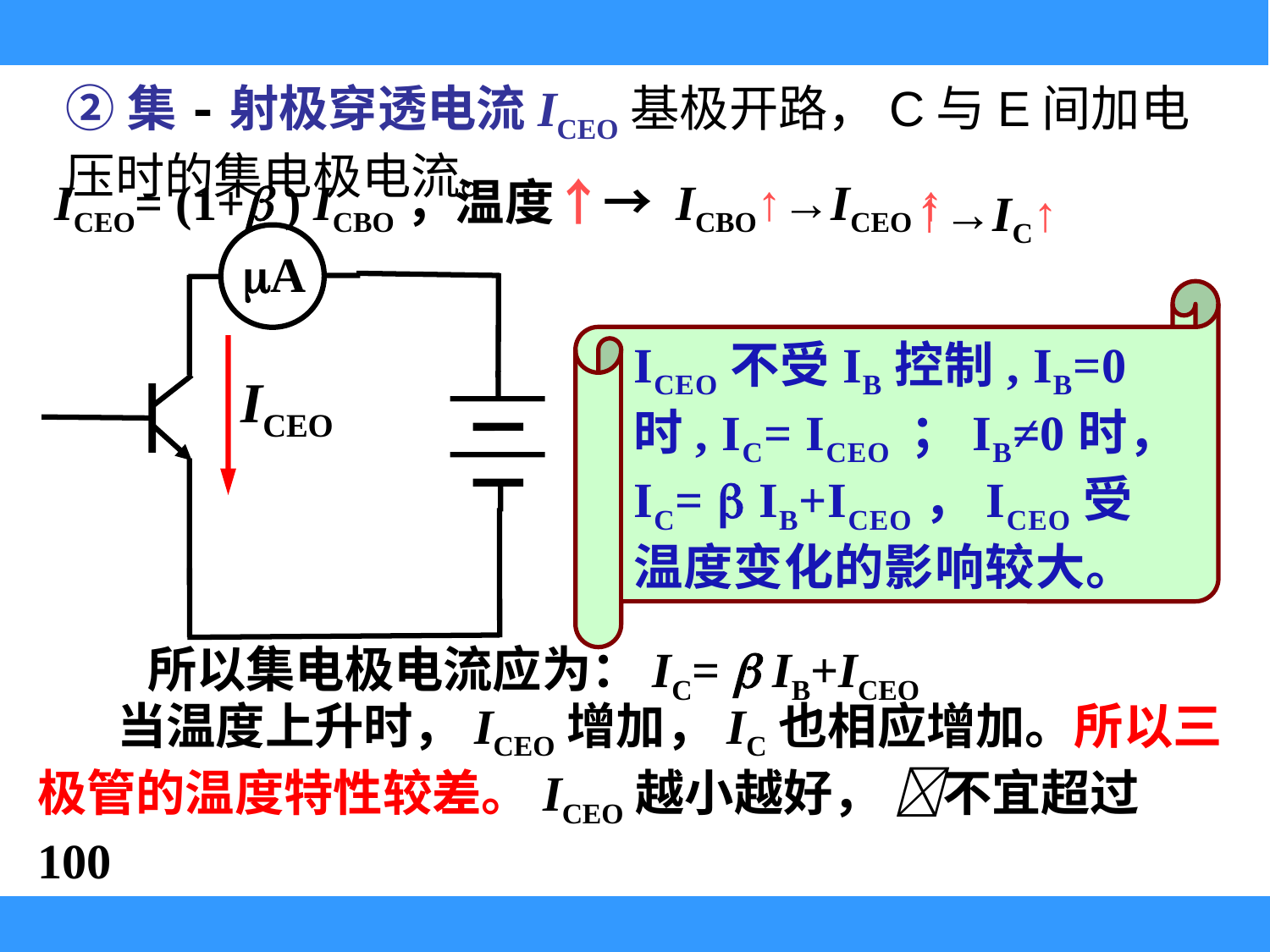

②集-射极穿透电流ICEO基极开路，C与E间加电压时的集电极电流。
ICEO= (1+β ) ICBO，温度↑→ ICBO↑→ICEO ↑
↑→IC↑

μA

ICEO

ICEO不受IB控制, IB=0时, IC= ICEO ；IB≠0时，IC= β IB+ICEO，ICEO受温度变化的影响较大。
所以集电极电流应为：IC= β IB+ICEO
当温度上升时，ICEO增加，IC也相应增加。所以三极管的温度特性较差。ICEO越小越好， β不宜超过100